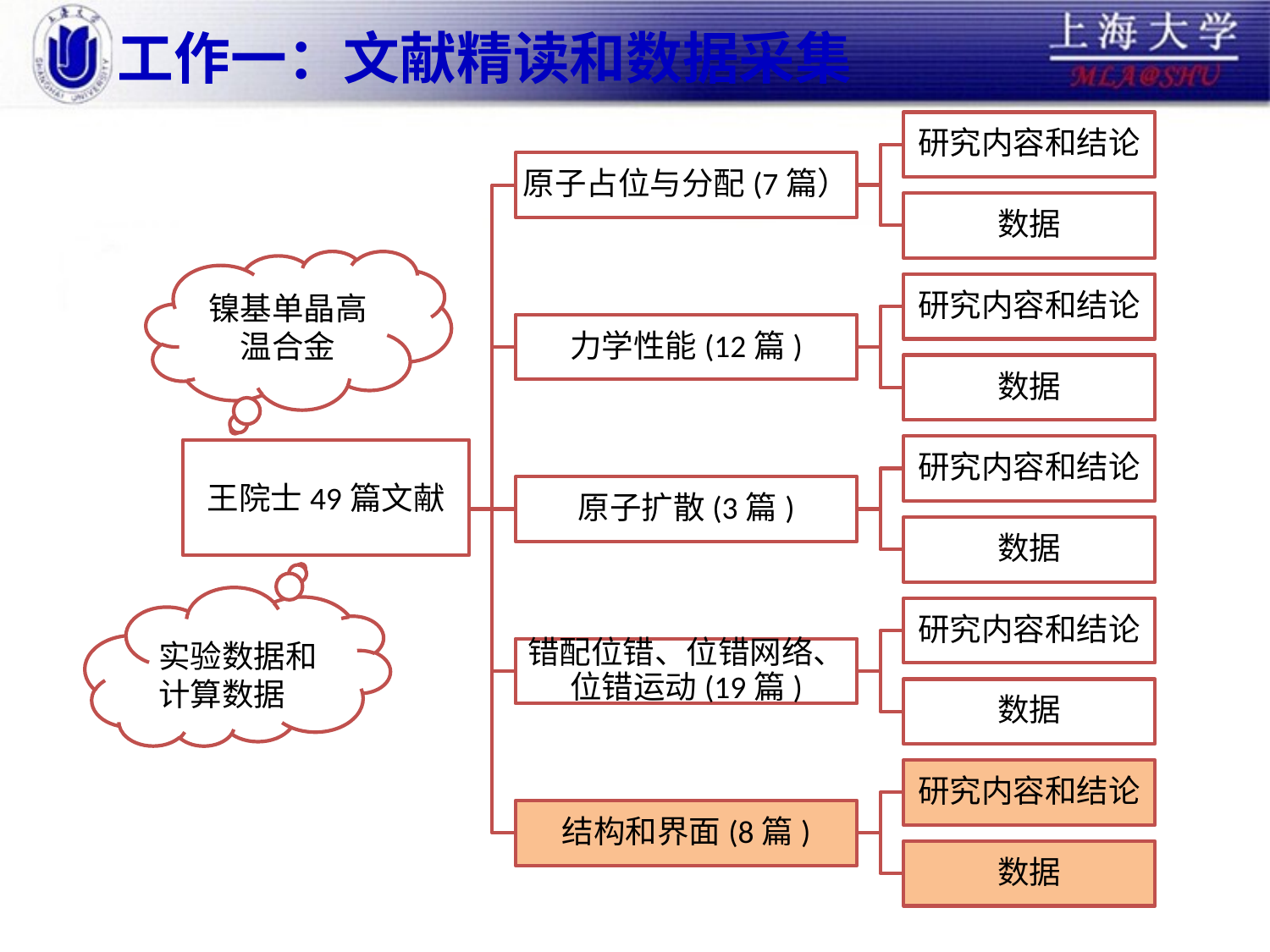

# 工作一：文献精读和数据采集
研究内容和结论

原子占位与分配(7篇）

数据
研究内容和结论

力学性能(12篇)

数据
研究内容和结论

原子扩散(3篇)

数据
研究内容和结论

错配位错、位错网络、位错运动(19篇)

数据
研究内容和结论

结构和界面(8篇)

数据
王院士49篇文献
镍基单晶高温合金

实验数据和计算数据